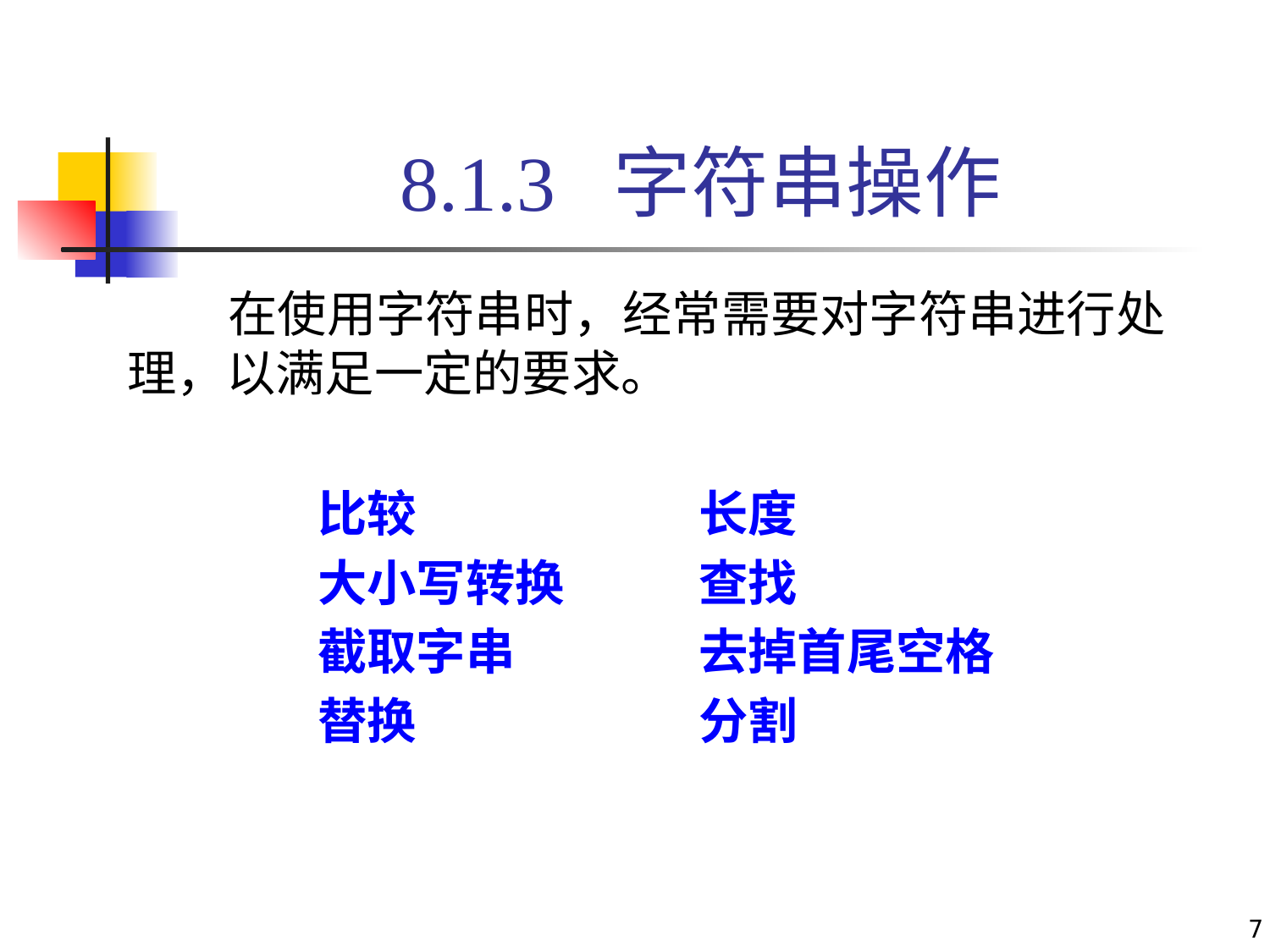

# 8.1.3  字符串操作
在使用字符串时，经常需要对字符串进行处理，以满足一定的要求。
比较 			长度
大小写转换 	查找
截取字串 		去掉首尾空格
替换 			分割
7